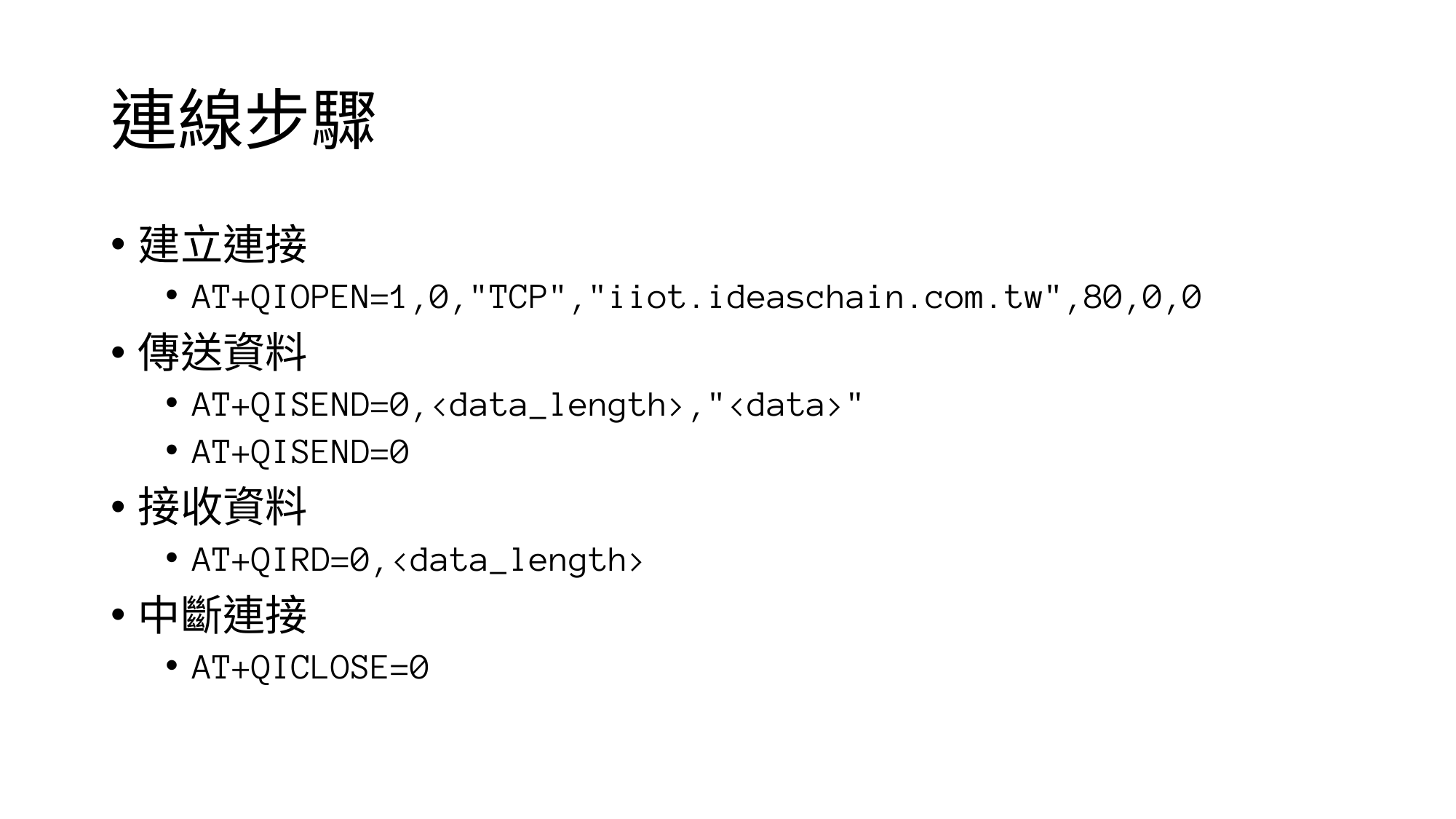

# 連線步驟
建立連接
AT+QIOPEN=1,0,"TCP","iiot.ideaschain.com.tw",80,0,0
傳送資料
AT+QISEND=0,<data_length>,"<data>"
AT+QISEND=0
接收資料
AT+QIRD=0,<data_length>
中斷連接
AT+QICLOSE=0